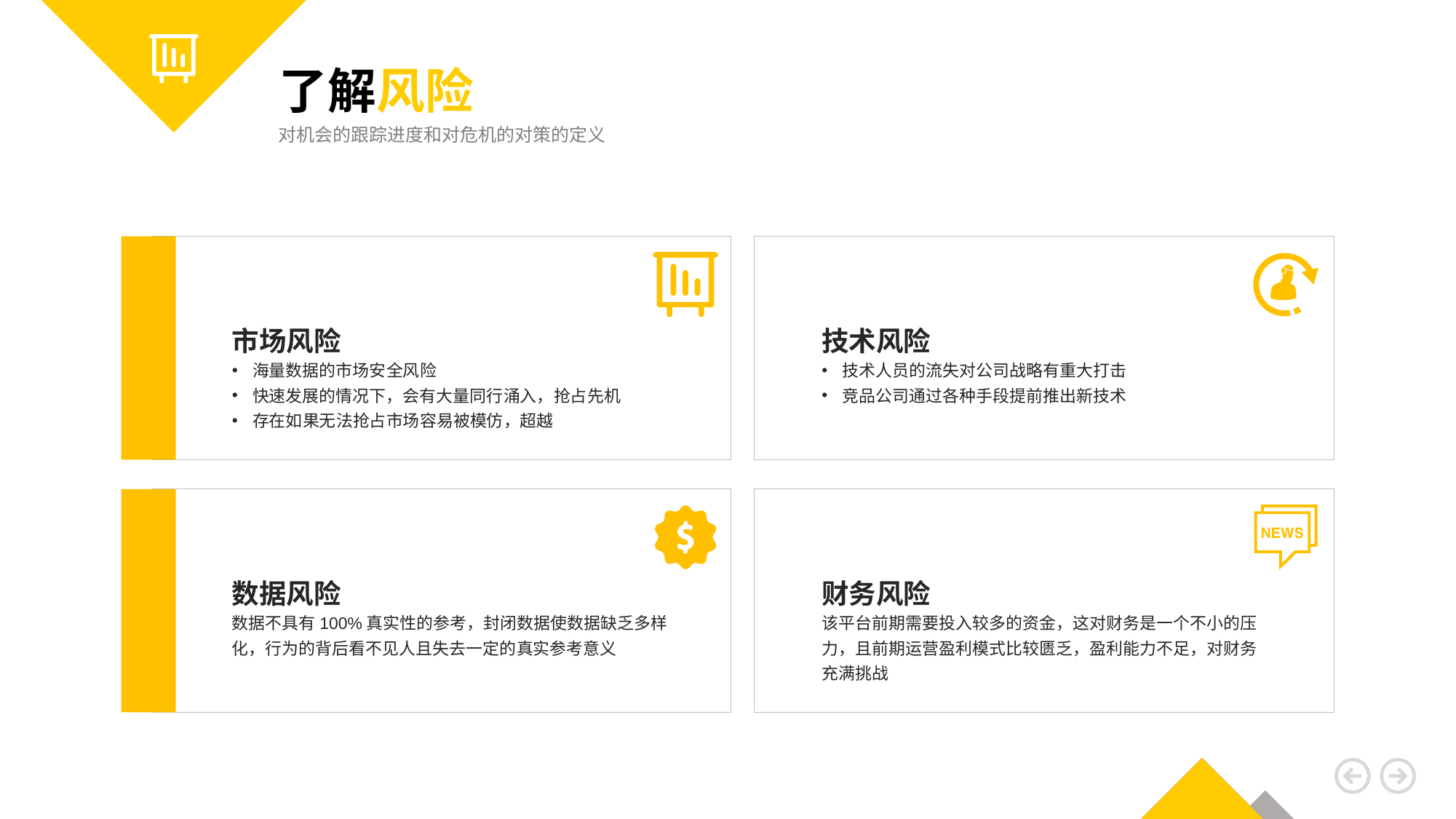

了解风险
对机会的跟踪进度和对危机的对策的定义

市场风险
海量数据的市场安全风险
快速发展的情况下，会有大量同行涌入，抢占先机
存在如果无法抢占市场容易被模仿，超越
技术风险
技术人员的流失对公司战略有重大打击
竞品公司通过各种手段提前推出新技术

数据风险
数据不具有100%真实性的参考，封闭数据使数据缺乏多样化，行为的背后看不见人且失去一定的真实参考意义
财务风险
该平台前期需要投入较多的资金，这对财务是一个不小的压力，且前期运营盈利模式比较匮乏，盈利能力不足，对财务充满挑战